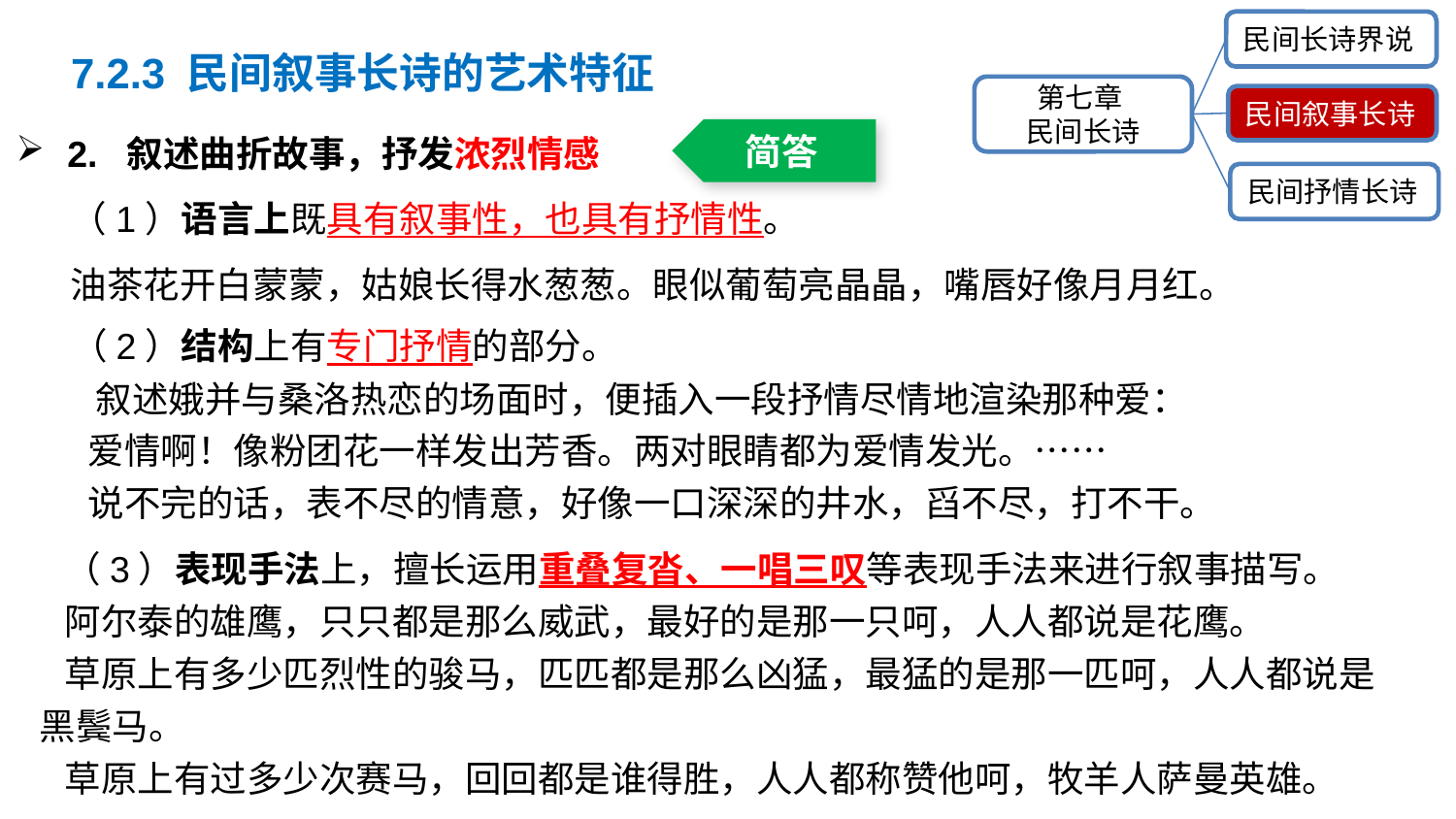

民间长诗界说
第七章
民间长诗
民间叙事长诗
民间抒情长诗
7.2.3 民间叙事长诗的艺术特征
 2.  叙述曲折故事，抒发浓烈情感
（1）语言上既具有叙事性，也具有抒情性。
油茶花开白蒙蒙，姑娘长得水葱葱。眼似葡萄亮晶晶，嘴唇好像月月红。
简答
（2）结构上有专门抒情的部分。
  叙述娥并与桑洛热恋的场面时，便插入一段抒情尽情地渲染那种爱：
 爱情啊！像粉团花一样发出芳香。两对眼睛都为爱情发光。……
 说不完的话，表不尽的情意，好像一口深深的井水，舀不尽，打不干。
  （3）表现手法上，擅长运用重叠复沓、一唱三叹等表现手法来进行叙事描写。
  阿尔泰的雄鹰，只只都是那么威武，最好的是那一只呵，人人都说是花鹰。
  草原上有多少匹烈性的骏马，匹匹都是那么凶猛，最猛的是那一匹呵，人人都说是黑鬓马。
  草原上有过多少次赛马，回回都是谁得胜，人人都称赞他呵，牧羊人萨曼英雄。